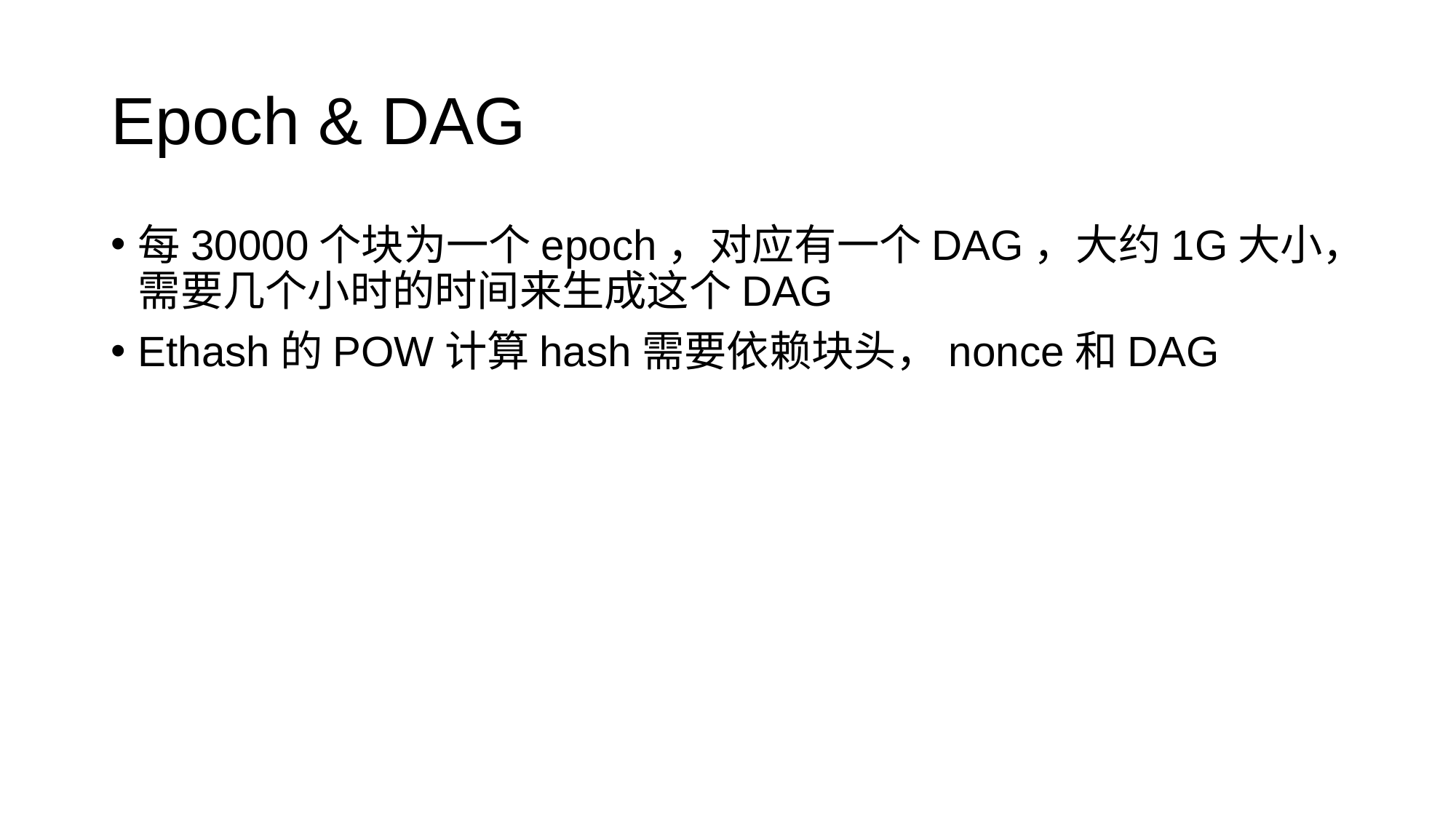

# Epoch & DAG
每30000个块为一个epoch，对应有一个DAG，大约1G大小，需要几个小时的时间来生成这个DAG
Ethash的POW计算hash需要依赖块头，nonce和DAG